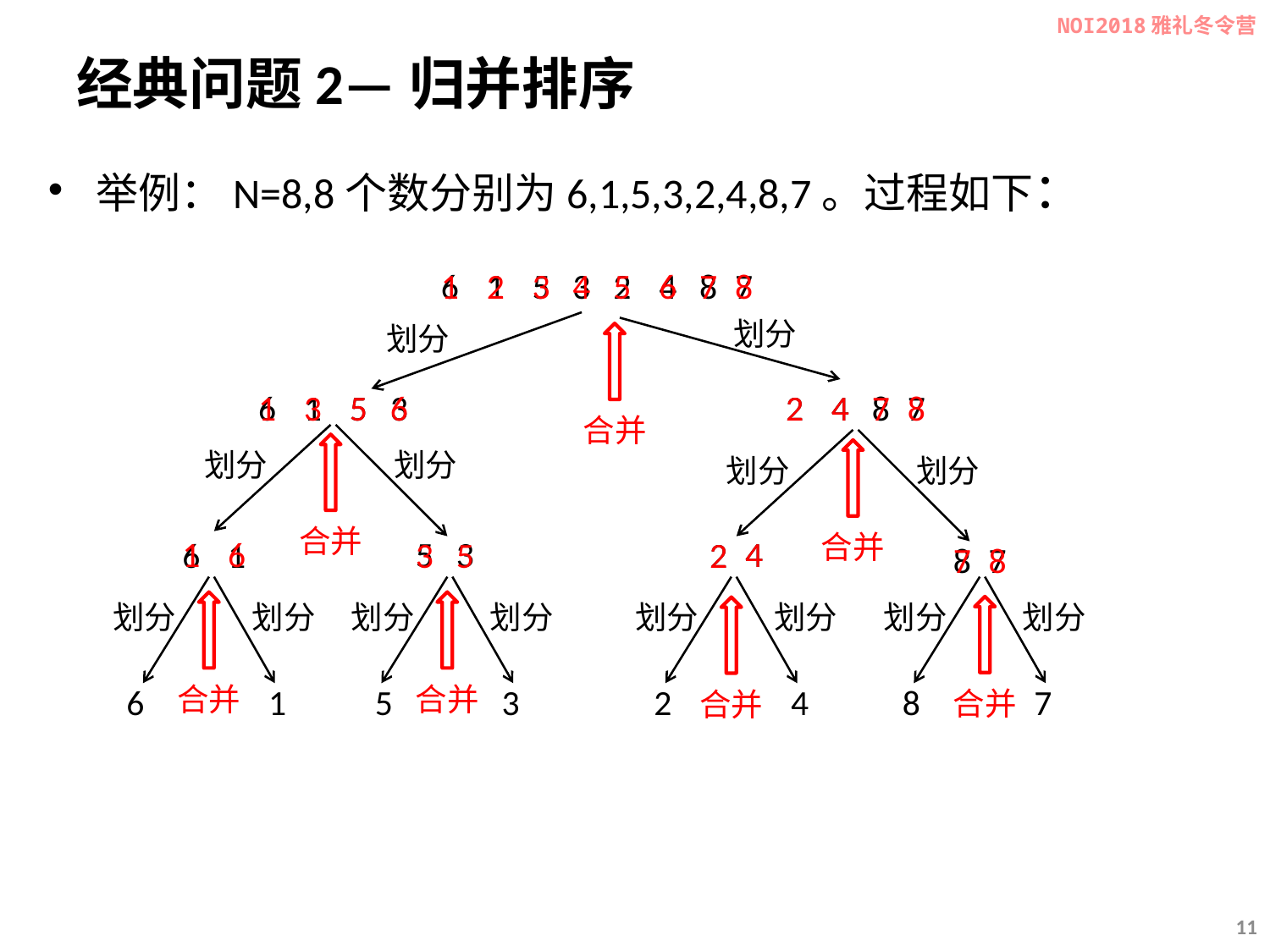

NOI2018雅礼冬令营
# 经典问题2—归并排序
举例：N=8,8个数分别为6,1,5,3,2,4,8,7。过程如下：

6
1
5
3
4
8
7
2
1
2
3
4
6
7
8
5
划分
划分

合并
4
8
7
2
4
7
8
2
6
1
5
3
1
3
5
6
划分
划分
划分
划分

合并

合并
1
6
5
3
4
2
4
2
6
1
3
5
8
7
7
8
划分
划分
划分
划分
划分
划分
划分
划分

合并

合并

合并

合并
6
1
5
3
2
4
8
7
11